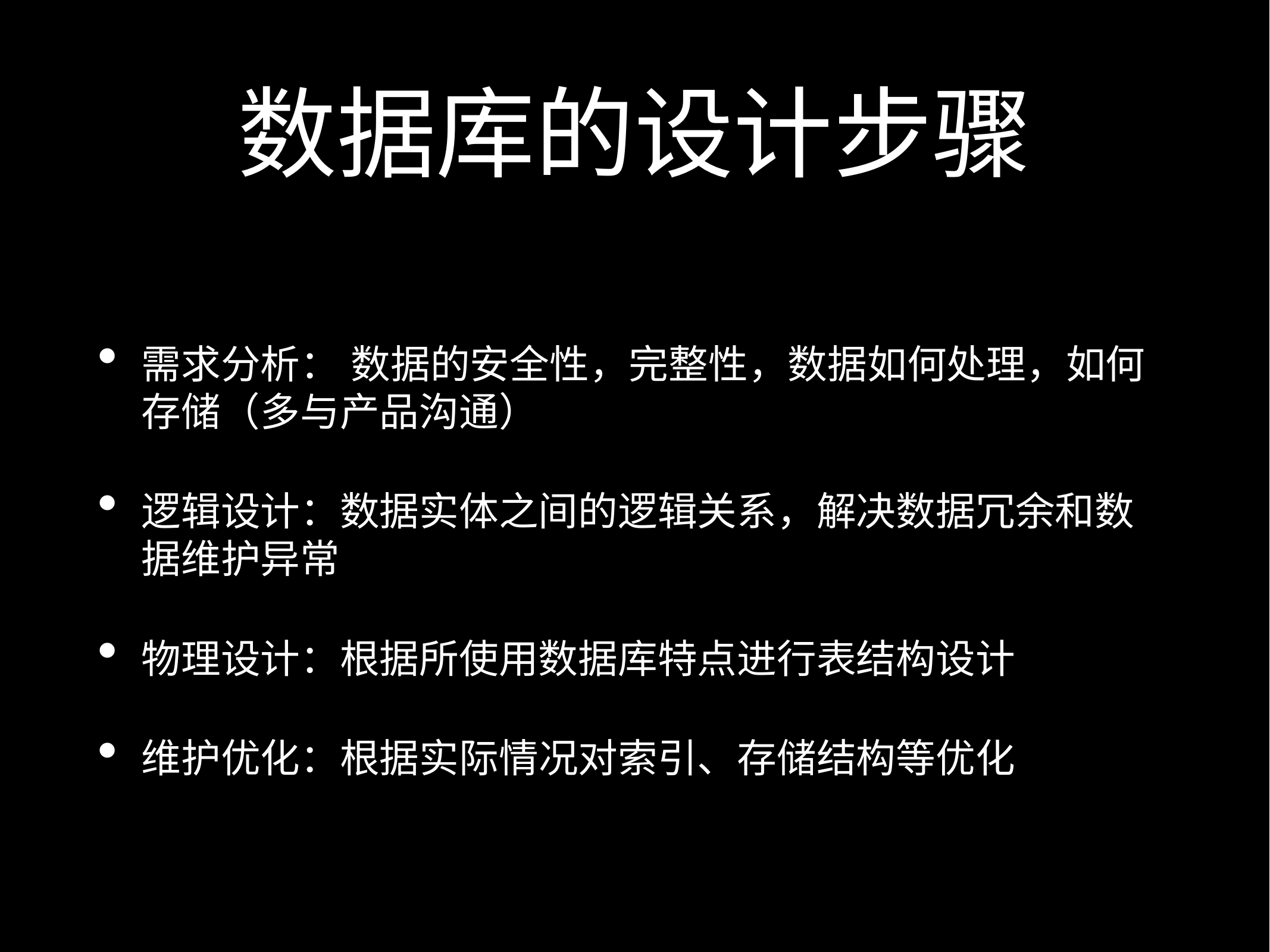

# 数据库的设计步骤
需求分析： 数据的安全性，完整性，数据如何处理，如何存储（多与产品沟通）
逻辑设计：数据实体之间的逻辑关系，解决数据冗余和数据维护异常
物理设计：根据所使用数据库特点进行表结构设计
维护优化：根据实际情况对索引、存储结构等优化